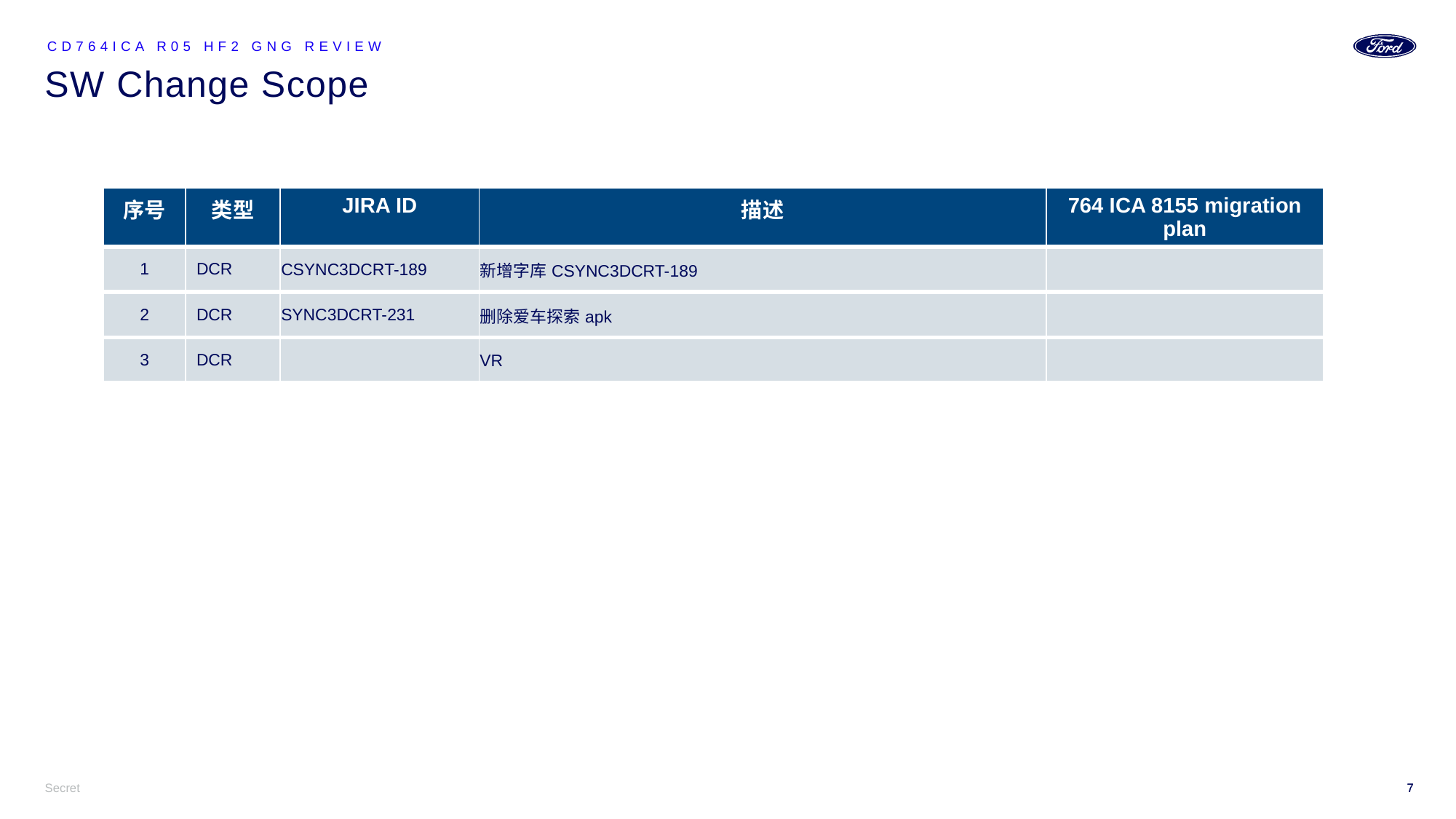

CD764ICA R05 HF2 GNG Review
# SW Change Scope
| 序号 | 类型 | JIRA ID | 描述 | 764 ICA 8155 migration plan |
| --- | --- | --- | --- | --- |
| 1 | DCR | CSYNC3DCRT-189 | 新增字库CSYNC3DCRT-189 |  |
| 2 | DCR | SYNC3DCRT-231 | 删除爱车探索apk |  |
| 3 | DCR |  | VR |  |
7
7